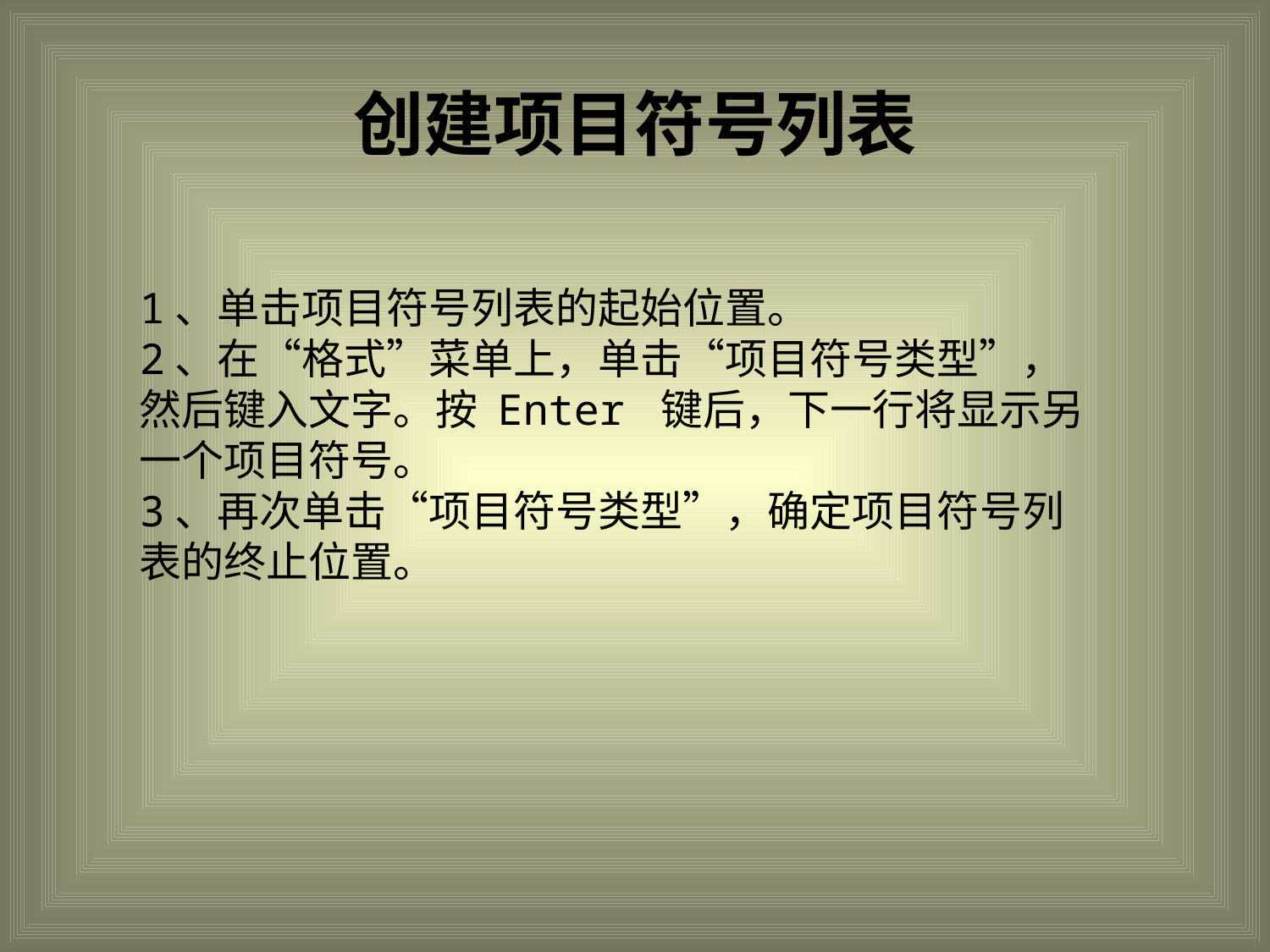

# 创建项目符号列表
1、单击项目符号列表的起始位置。
2、在“格式”菜单上，单击“项目符号类型”，然后键入文字。按 Enter 键后，下一行将显示另一个项目符号。
3、再次单击“项目符号类型”，确定项目符号列表的终止位置。